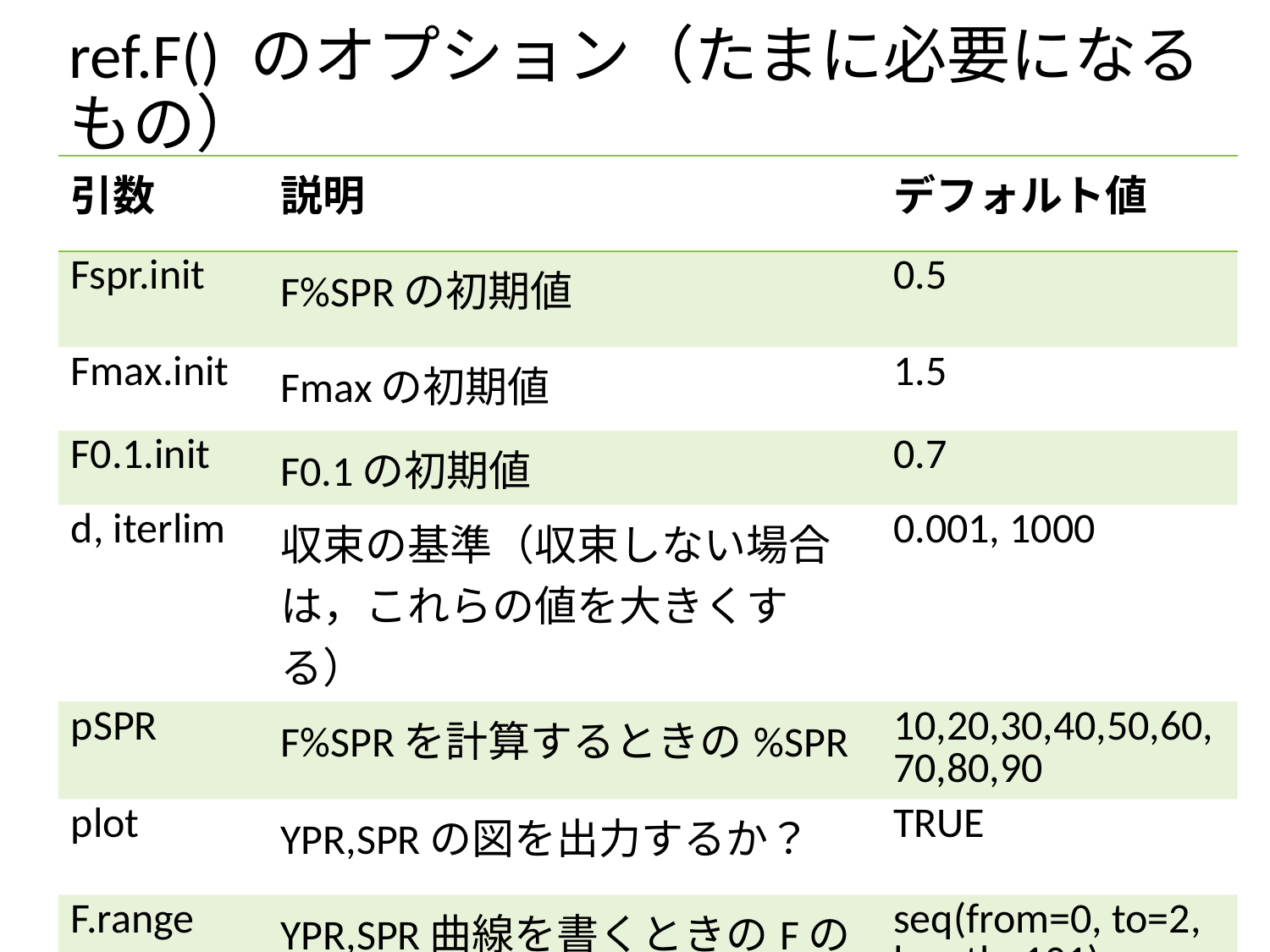

# ref.F() のオプション（たまに必要になるもの）
| 引数 | 説明 | デフォルト値 |
| --- | --- | --- |
| Fspr.init | F%SPRの初期値 | 0.5 |
| Fmax.init | Fmaxの初期値 | 1.5 |
| F0.1.init | F0.1の初期値 | 0.7 |
| d, iterlim | 収束の基準（収束しない場合は，これらの値を大きくする） | 0.001, 1000 |
| pSPR | F%SPRを計算するときの%SPR | 10,20,30,40,50,60,70,80,90 |
| plot | YPR,SPRの図を出力するか？ | TRUE |
| F.range | YPR,SPR曲線を書くときのFのグリッド | seq(from=0, to=2, length=101) |